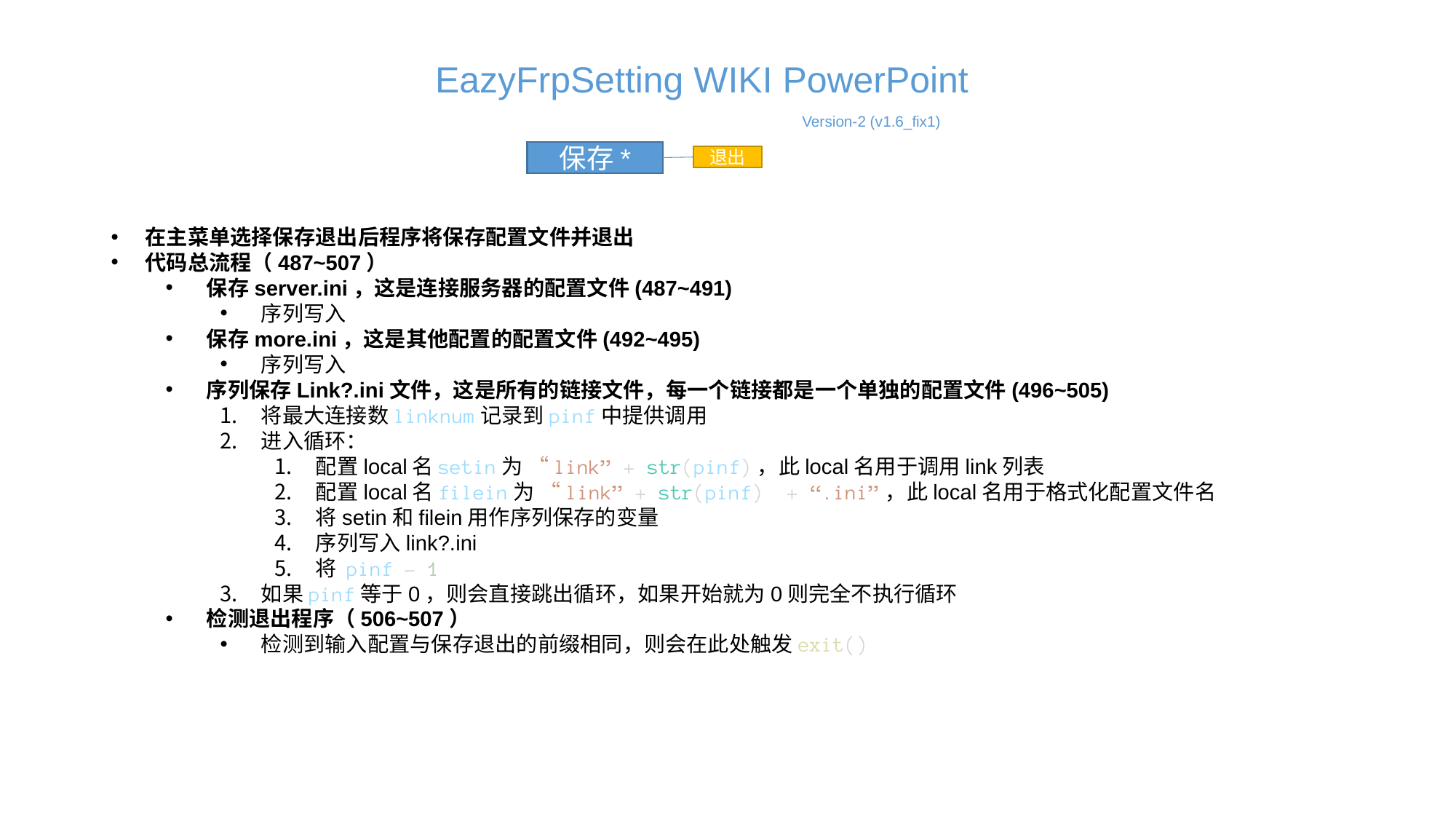

EazyFrpSetting WIKI PowerPoint
Version-2 (v1.6_fix1)
保存*
退出
在主菜单选择保存退出后程序将保存配置文件并退出
代码总流程（487~507）
保存server.ini，这是连接服务器的配置文件(487~491)
序列写入
保存more.ini，这是其他配置的配置文件(492~495)
序列写入
序列保存Link?.ini文件，这是所有的链接文件，每一个链接都是一个单独的配置文件(496~505)
将最大连接数linknum记录到pinf中提供调用
进入循环：
配置local名setin为 “link” + str(pinf)，此local名用于调用link列表
配置local名filein为 “link” + str(pinf)  + “.ini”，此local名用于格式化配置文件名
将setin和filein用作序列保存的变量
序列写入link?.ini
将 pinf - 1
如果pinf等于0，则会直接跳出循环，如果开始就为0则完全不执行循环
检测退出程序（506~507）
检测到输入配置与保存退出的前缀相同，则会在此处触发exit()